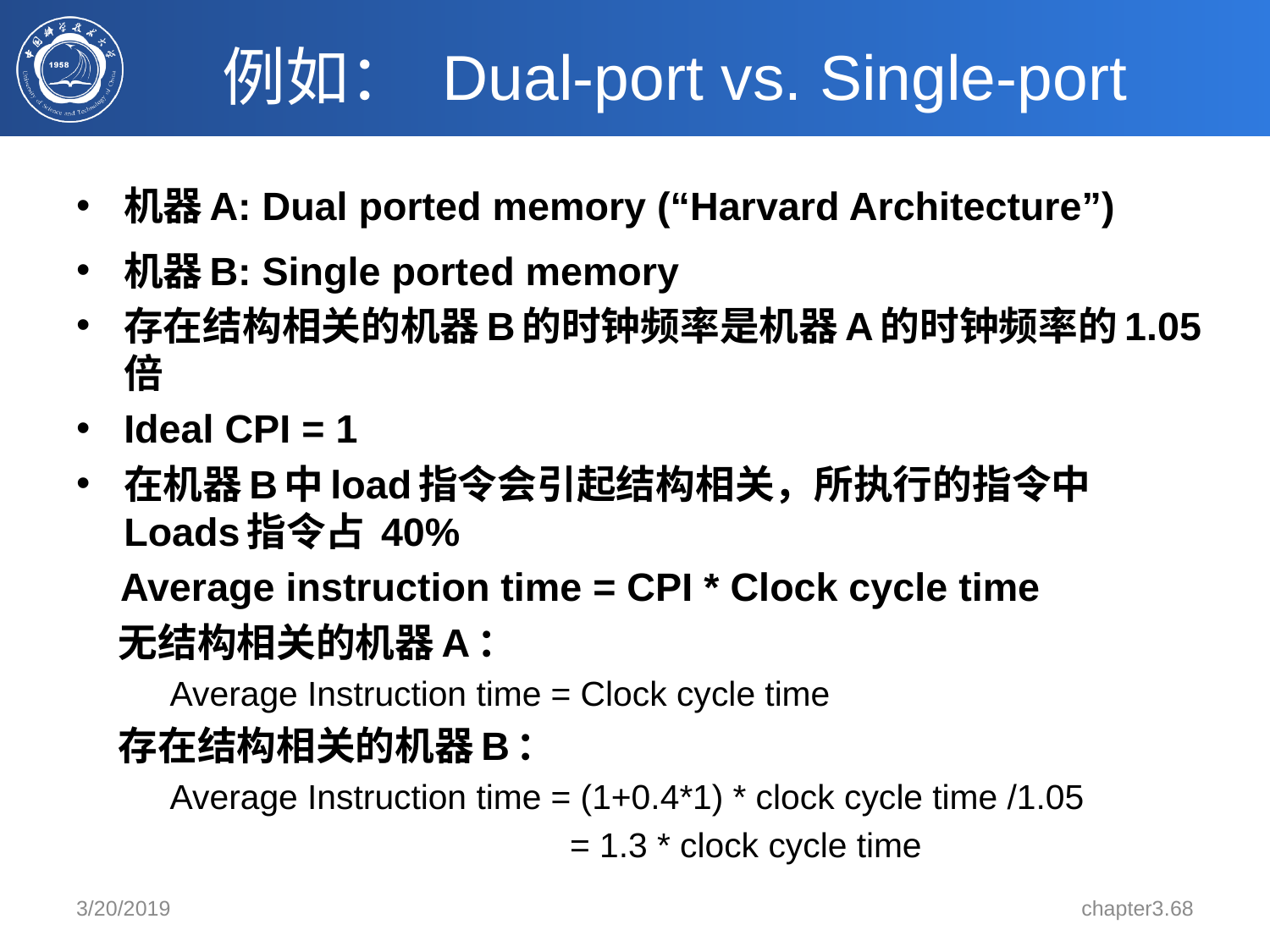

# 例如： Dual-port vs. Single-port
机器A: Dual ported memory (“Harvard Architecture”)
机器B: Single ported memory
存在结构相关的机器B的时钟频率是机器A的时钟频率的1.05倍
Ideal CPI = 1
在机器B中load指令会引起结构相关，所执行的指令中Loads指令占 40%
    Average instruction time = CPI * Clock cycle time
    无结构相关的机器A：
    Average Instruction time = Clock cycle time
    存在结构相关的机器B：
    Average Instruction time = (1+0.4*1) * clock cycle time /1.05
                                              = 1.3 * clock cycle time
3/20/2019
chapter3.68